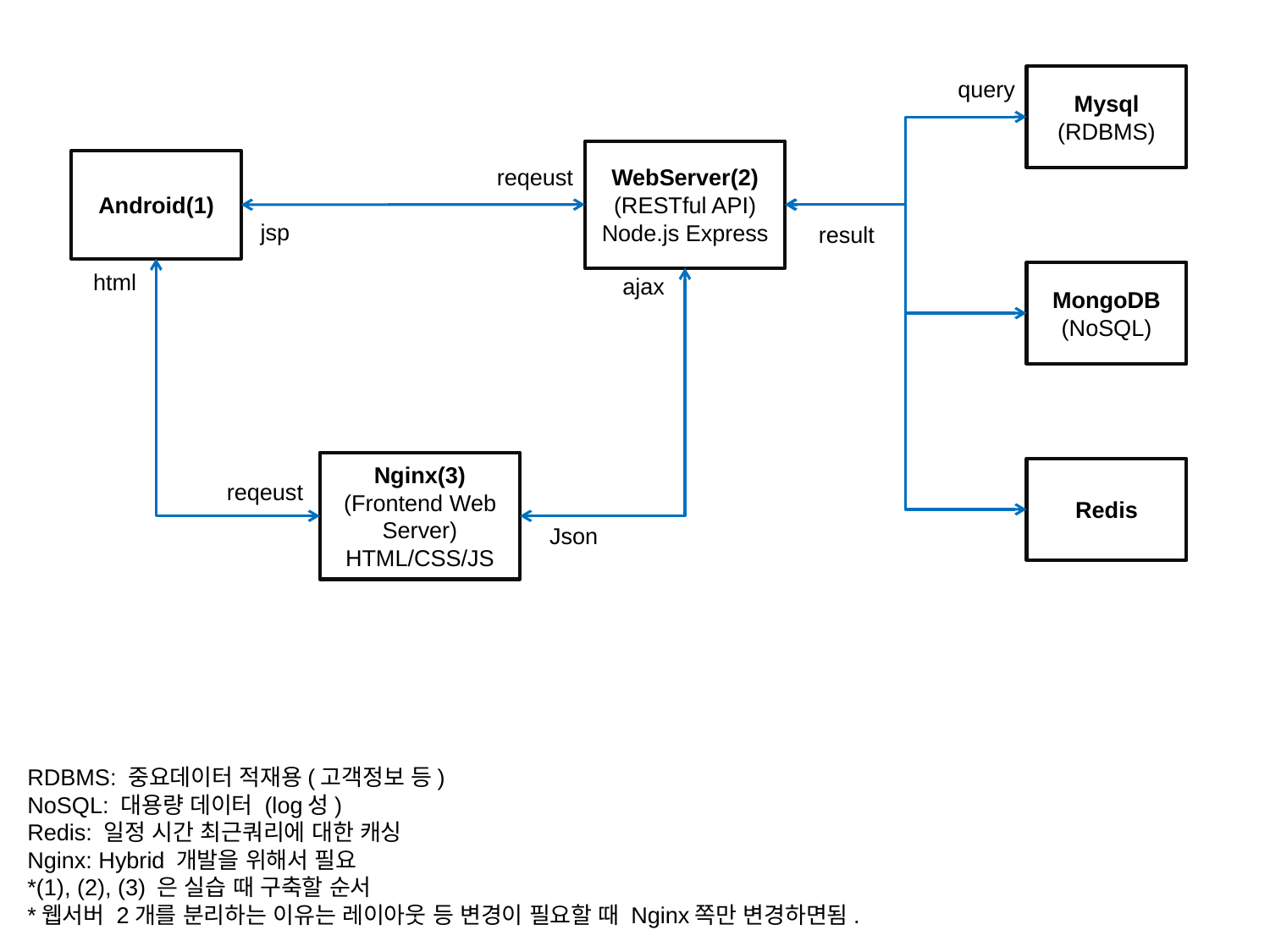

query
Mysql
(RDBMS)
WebServer(2)
(RESTful API)
Node.js Express
Android(1)
reqeust
jsp
result
html
ajax
MongoDB
(NoSQL)
Nginx(3)
(Frontend Web Server)
HTML/CSS/JS
Redis
reqeust
Json

RDBMS: 중요데이터 적재용(고객정보 등)
NoSQL: 대용량 데이터 (log성)
Redis: 일정 시간 최근쿼리에 대한 캐싱
Nginx: Hybrid 개발을 위해서 필요
*(1), (2), (3) 은 실습 때 구축할 순서
*웹서버 2개를 분리하는 이유는 레이아웃 등 변경이 필요할 때 Nginx쪽만 변경하면됨.